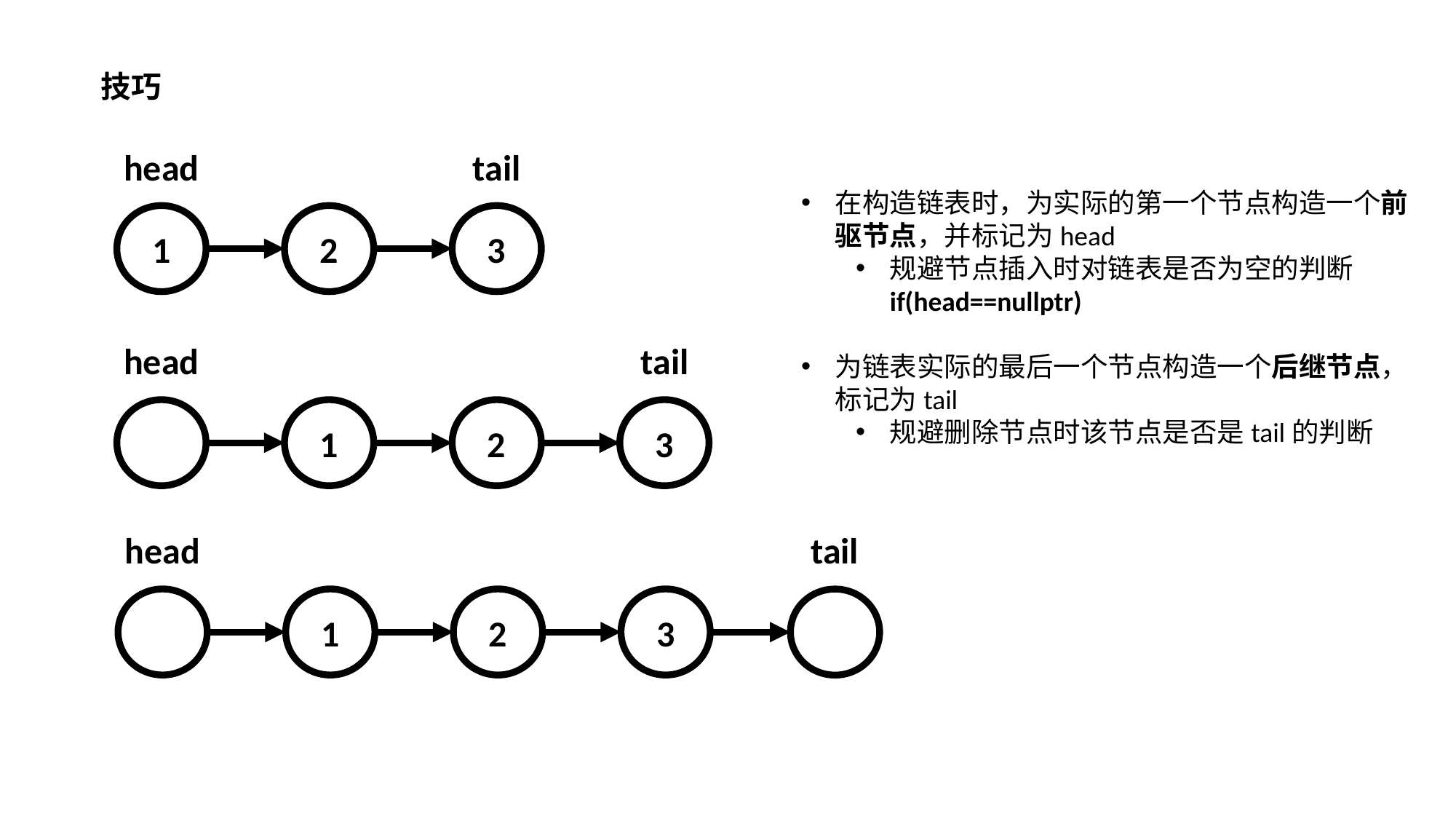

技巧
head
tail
1
2
3
在构造链表时，为实际的第一个节点构造一个前驱节点，并标记为head
规避节点插入时对链表是否为空的判断      if(head==nullptr)

为链表实际的最后一个节点构造一个后继节点，标记为tail
规避删除节点时该节点是否是tail的判断

head
tail

1
2
3
head
tail

1
2
3